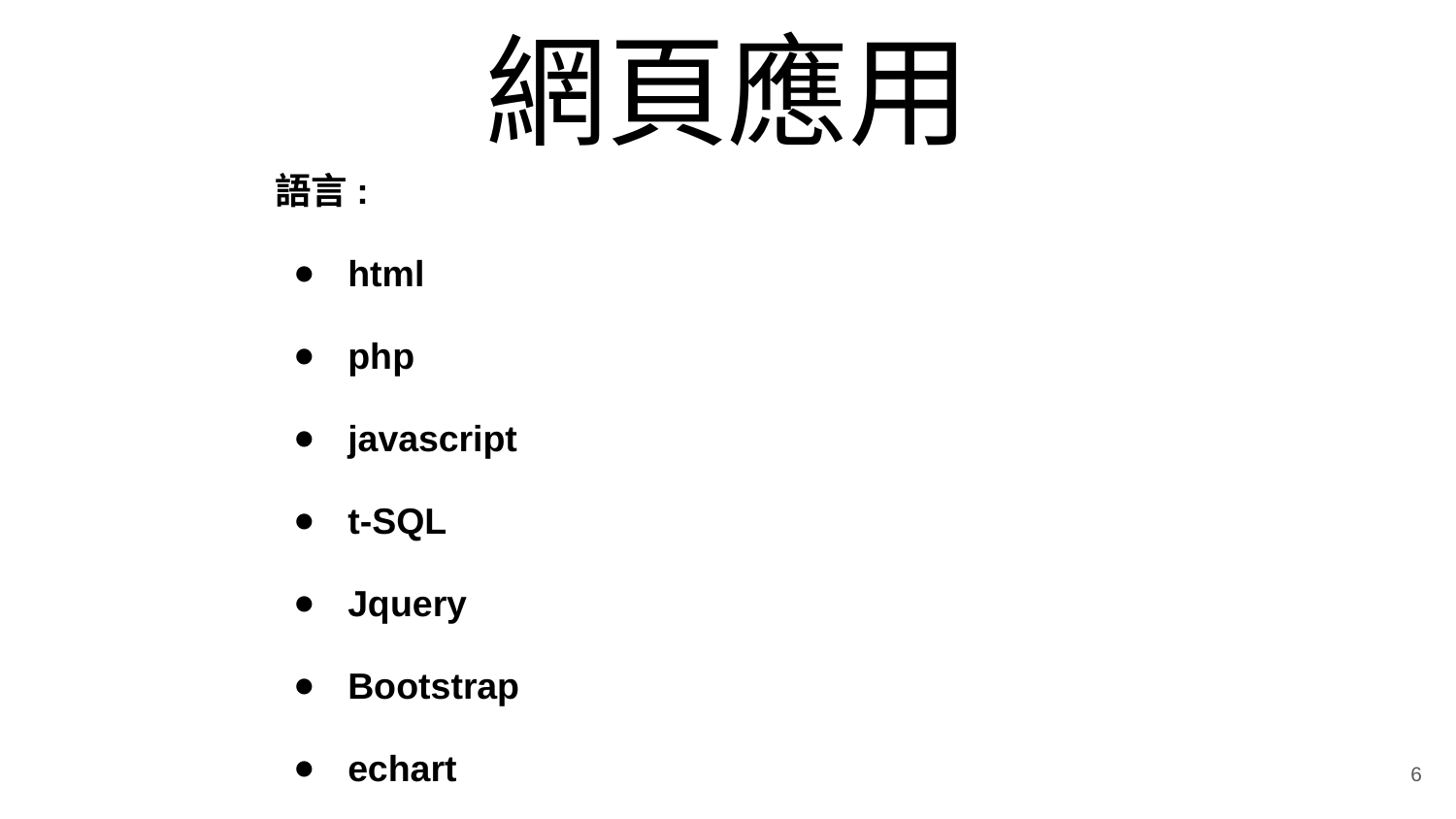

網頁應用
語言:
html
php
javascript
t-SQL
Jquery
Bootstrap
echart
6